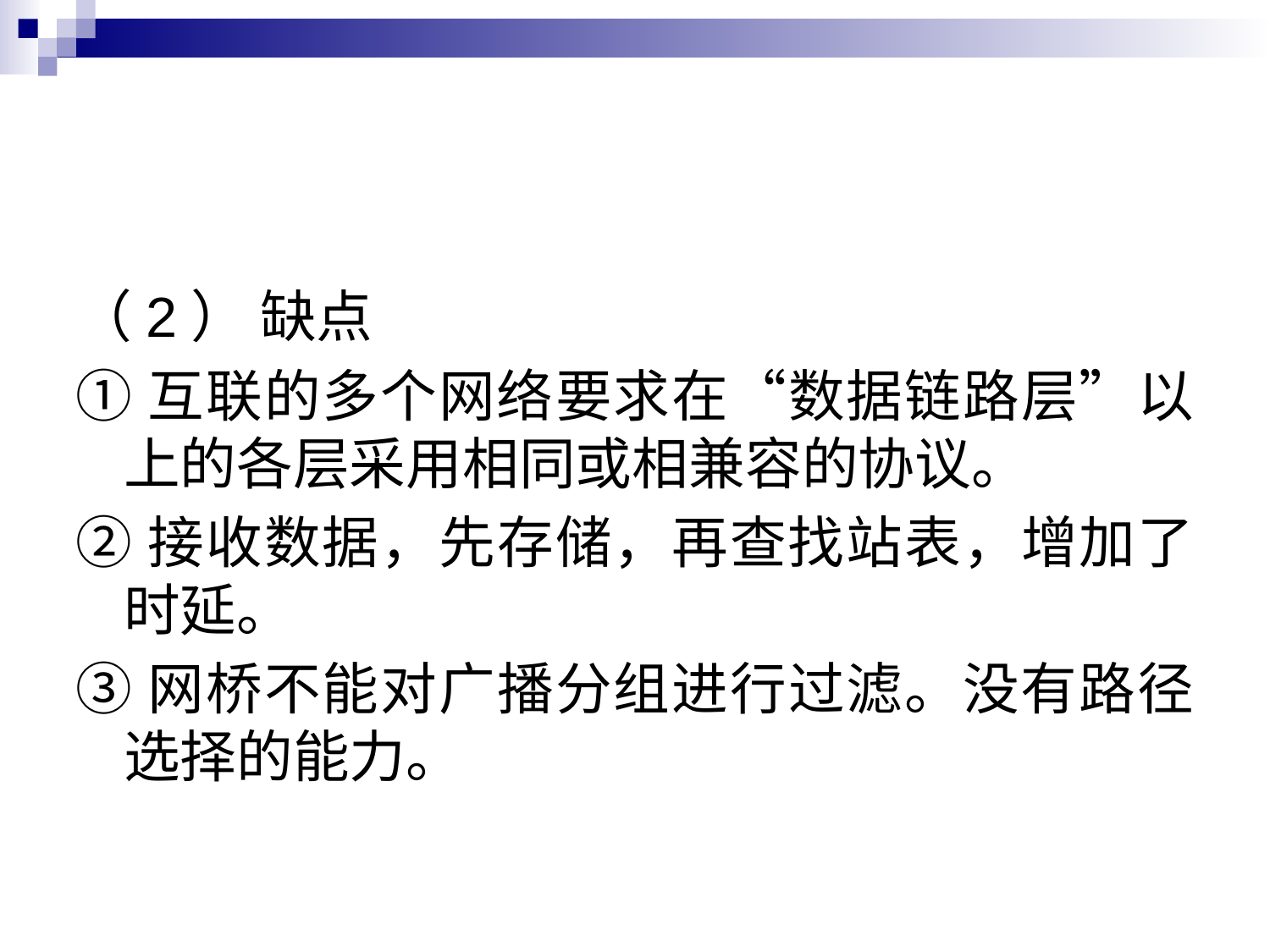

#
（2） 缺点
①互联的多个网络要求在“数据链路层”以上的各层采用相同或相兼容的协议。
②接收数据，先存储，再查找站表，增加了时延。
③网桥不能对广播分组进行过滤。没有路径选择的能力。